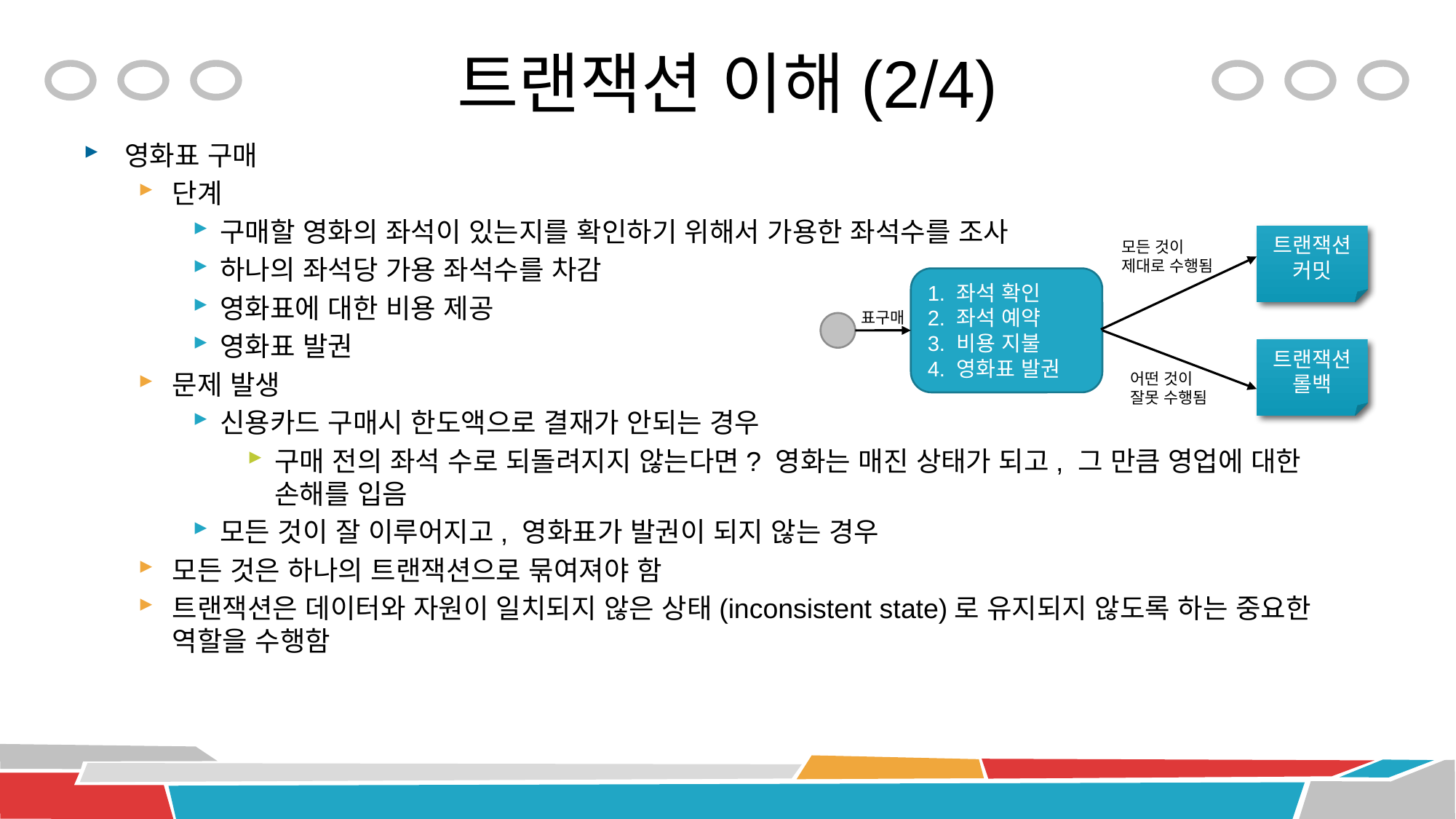

# 트랜잭션 이해(2/4)
영화표 구매
단계
구매할 영화의 좌석이 있는지를 확인하기 위해서 가용한 좌석수를 조사
하나의 좌석당 가용 좌석수를 차감
영화표에 대한 비용 제공
영화표 발권
문제 발생
신용카드 구매시 한도액으로 결재가 안되는 경우
구매 전의 좌석 수로 되돌려지지 않는다면? 영화는 매진 상태가 되고, 그 만큼 영업에 대한 손해를 입음
모든 것이 잘 이루어지고, 영화표가 발권이 되지 않는 경우
모든 것은 하나의 트랜잭션으로 묶여져야 함
트랜잭션은 데이터와 자원이 일치되지 않은 상태(inconsistent state)로 유지되지 않도록 하는 중요한 역할을 수행함
트랜잭션커밋
모든 것이
제대로 수행됨
1. 좌석 확인
2. 좌석 예약
3. 비용 지불
4. 영화표 발권
표구매

트랜잭션롤백
어떤 것이
잘못 수행됨